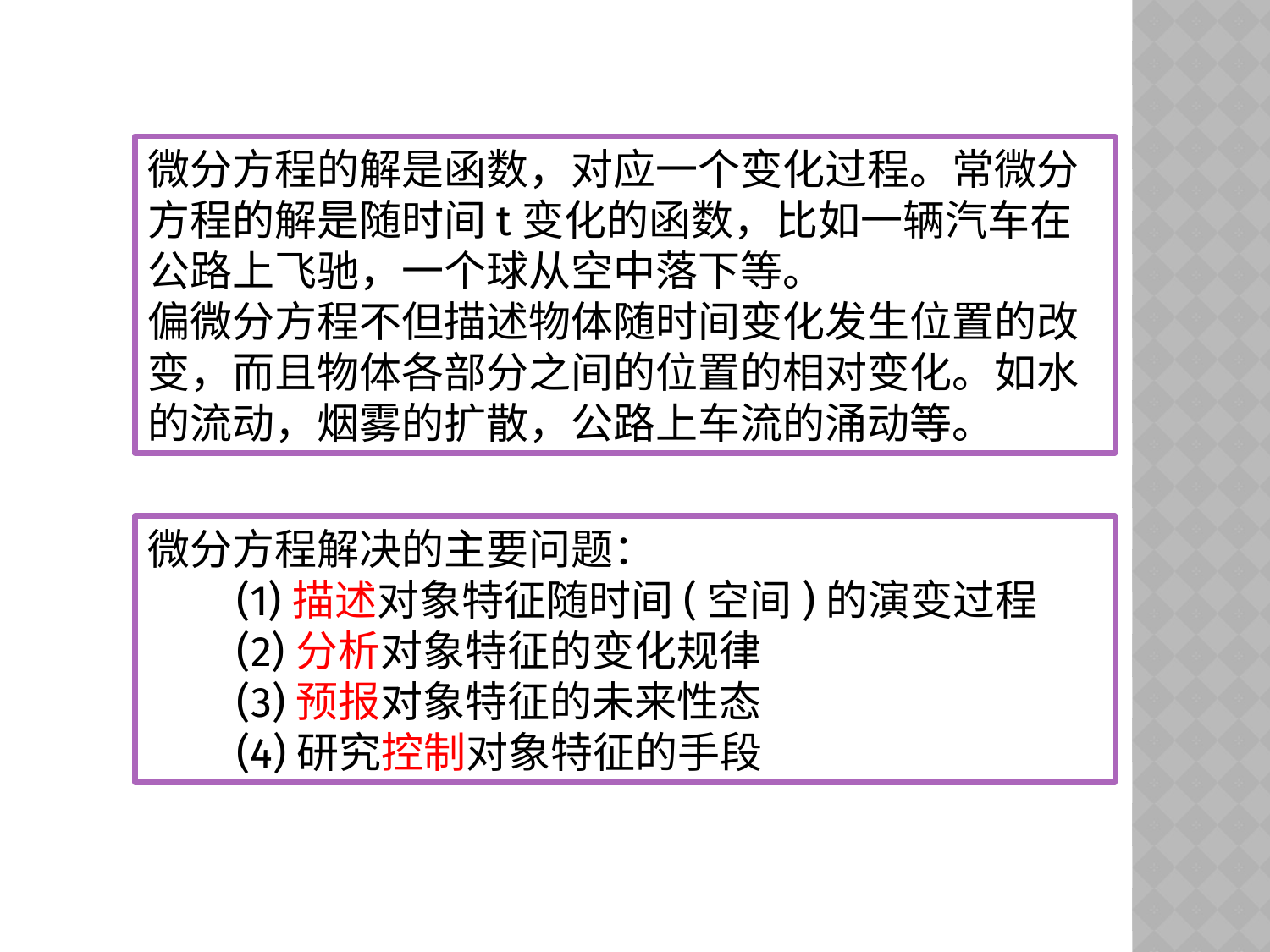

微分方程的解是函数，对应一个变化过程。常微分方程的解是随时间t变化的函数，比如一辆汽车在公路上飞驰，一个球从空中落下等。
偏微分方程不但描述物体随时间变化发生位置的改变，而且物体各部分之间的位置的相对变化。如水的流动，烟雾的扩散，公路上车流的涌动等。
微分方程解决的主要问题：
        (1)描述对象特征随时间(空间)的演变过程
        (2)分析对象特征的变化规律
        (3)预报对象特征的未来性态
        (4)研究控制对象特征的手段